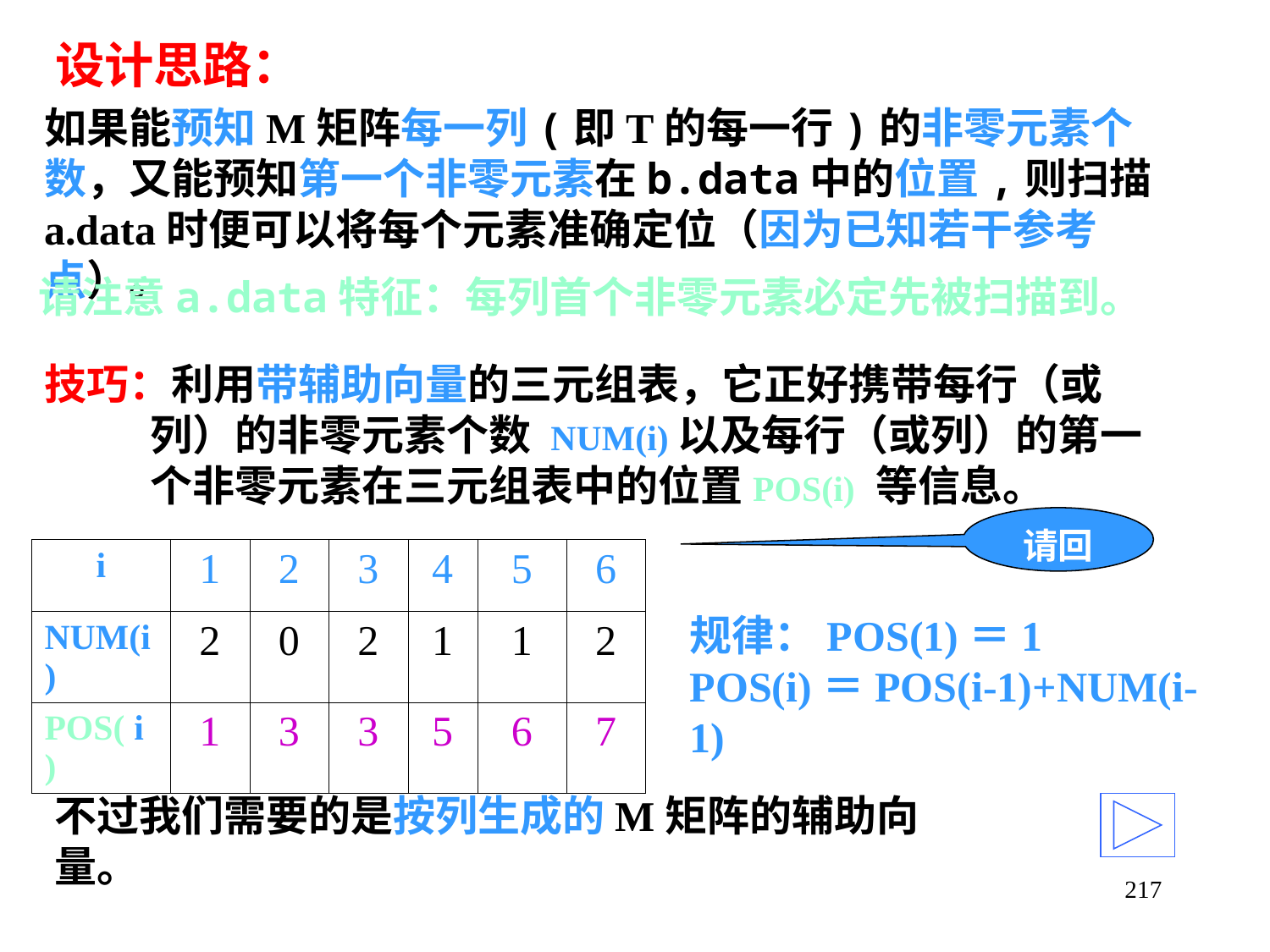

# 设计思路：
如果能预知M矩阵每一列(即T的每一行)的非零元素个数，又能预知第一个非零元素在b.data中的位置,则扫描a.data时便可以将每个元素准确定位（因为已知若干参考点）。
请注意a.data特征：每列首个非零元素必定先被扫描到。
技巧：利用带辅助向量的三元组表，它正好携带每行（或列）的非零元素个数 NUM(i)以及每行（或列）的第一个非零元素在三元组表中的位置POS(i) 等信息。
请回忆：
| i | 1 | 2 | 3 | 4 | 5 | 6 |
| --- | --- | --- | --- | --- | --- | --- |
| NUM(i) | 2 | 0 | 2 | 1 | 1 | 2 |
| POS( i ) | 1 | 3 | 3 | 5 | 6 | 7 |
规律：POS(1)＝1
POS(i)＝POS(i-1)+NUM(i-1)
不过我们需要的是按列生成的M矩阵的辅助向量。

217